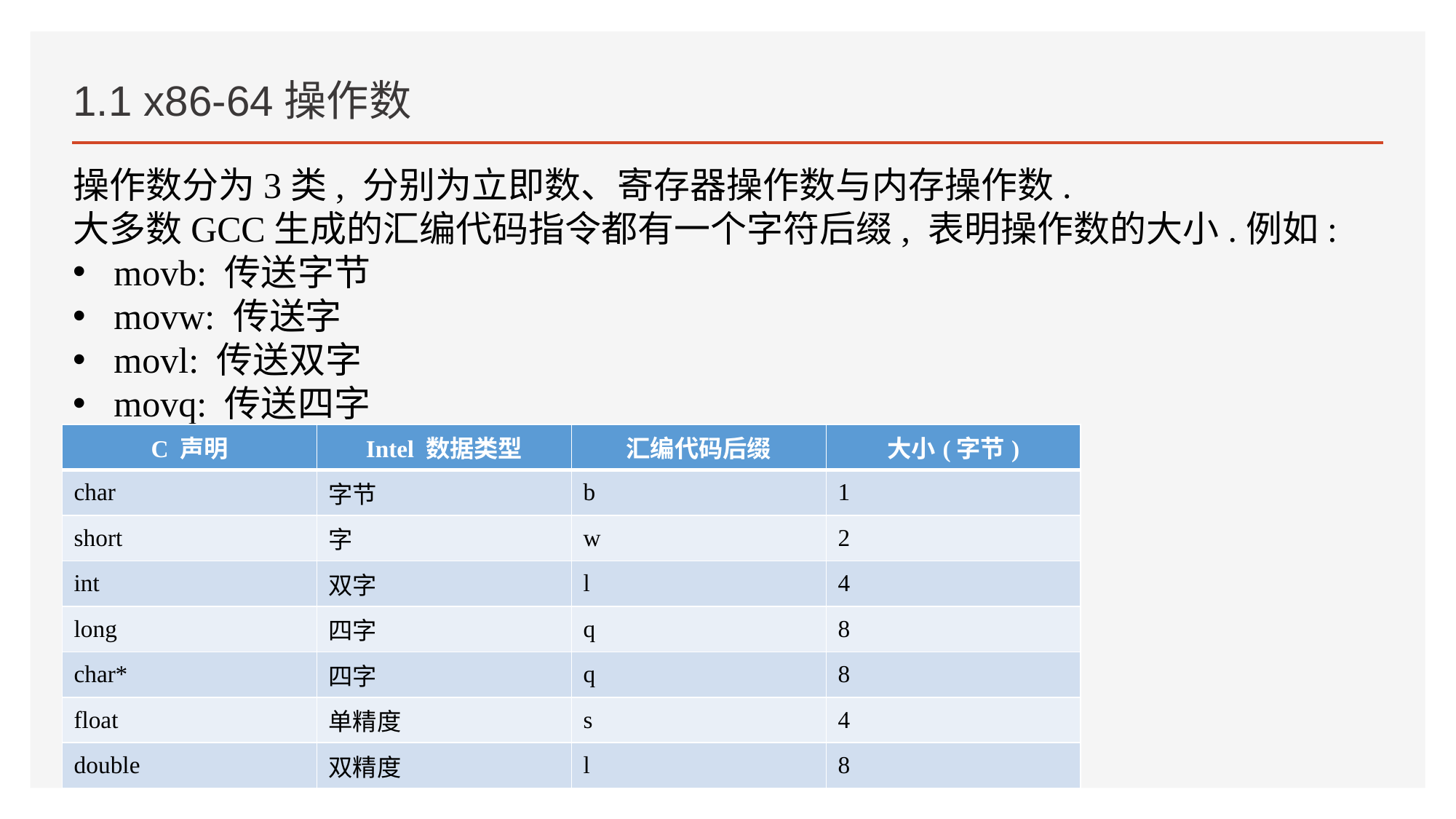

# 1.1 x86-64操作数
操作数分为3类, 分别为立即数、寄存器操作数与内存操作数.
大多数GCC生成的汇编代码指令都有一个字符后缀, 表明操作数的大小.例如:
movb: 传送字节
movw: 传送字
movl: 传送双字
movq: 传送四字
| C 声明 | Intel 数据类型 | 汇编代码后缀 | 大小(字节) |
| --- | --- | --- | --- |
| char | 字节 | b | 1 |
| short | 字 | w | 2 |
| int | 双字 | l | 4 |
| long | 四字 | q | 8 |
| char\* | 四字 | q | 8 |
| float | 单精度 | s | 4 |
| double | 双精度 | l | 8 |